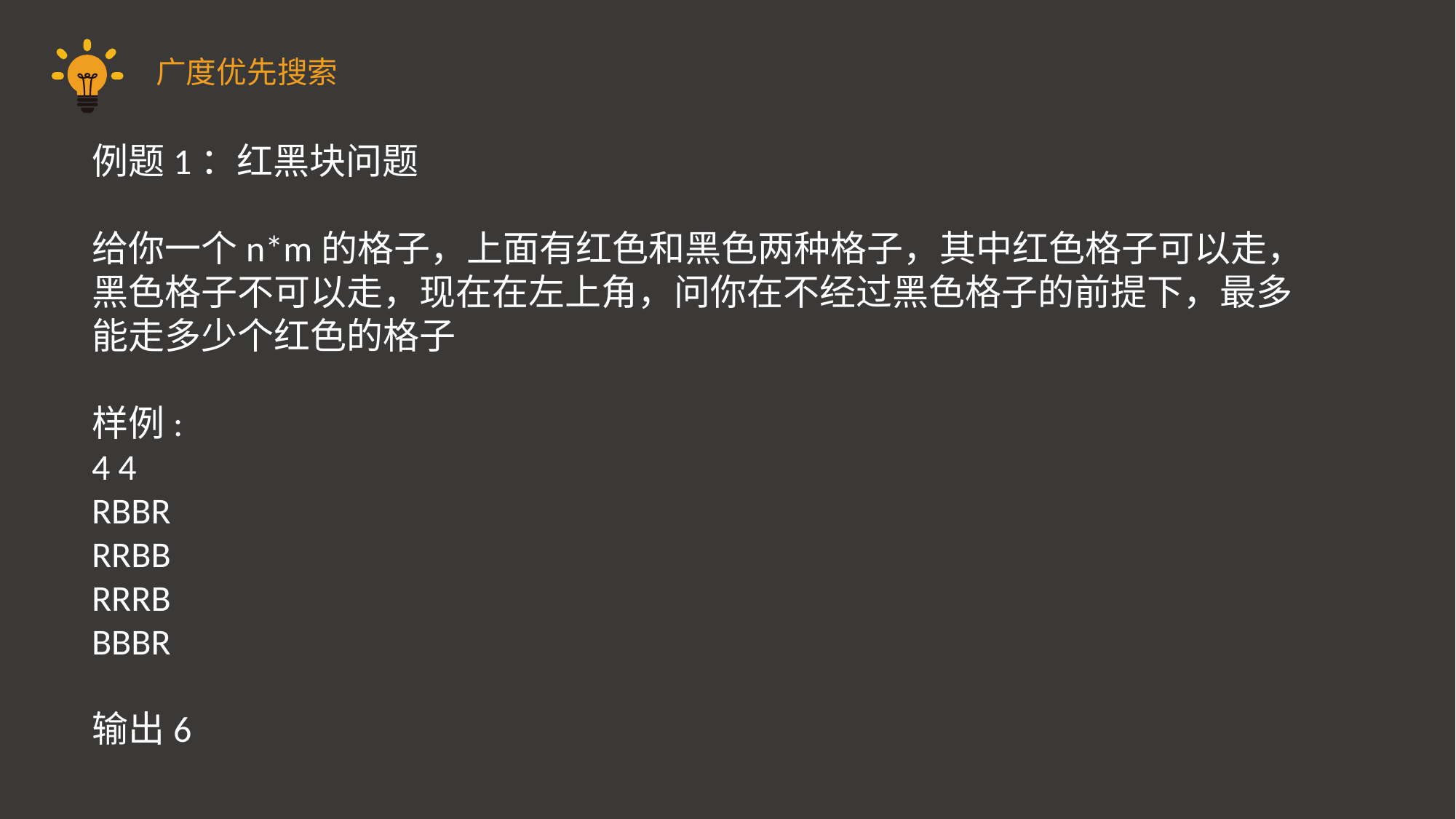

广度优先搜索
例题1：红黑块问题

给你一个n*m的格子，上面有红色和黑色两种格子，其中红色格子可以走，黑色格子不可以走，现在在左上角，问你在不经过黑色格子的前提下，最多能走多少个红色的格子

样例:
4 4
RBBR
RRBB
RRRB
BBBR

输出6